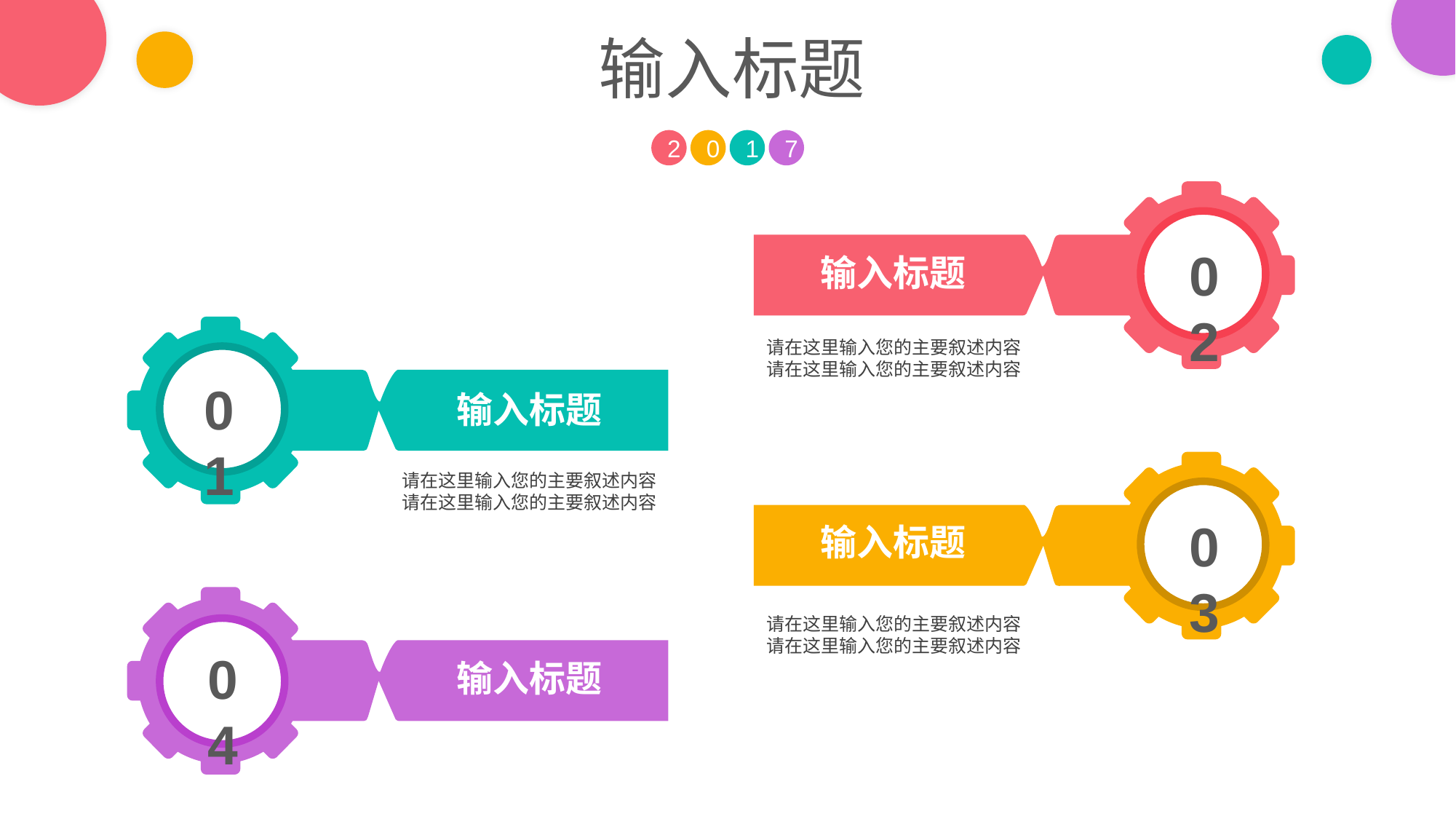

输入标题

2
0
1
7

02
输入标题

01
输入标题
请在这里输入您的主要叙述内容
请在这里输入您的主要叙述内容

03
输入标题
请在这里输入您的主要叙述内容
请在这里输入您的主要叙述内容

04
输入标题
请在这里输入您的主要叙述内容
请在这里输入您的主要叙述内容